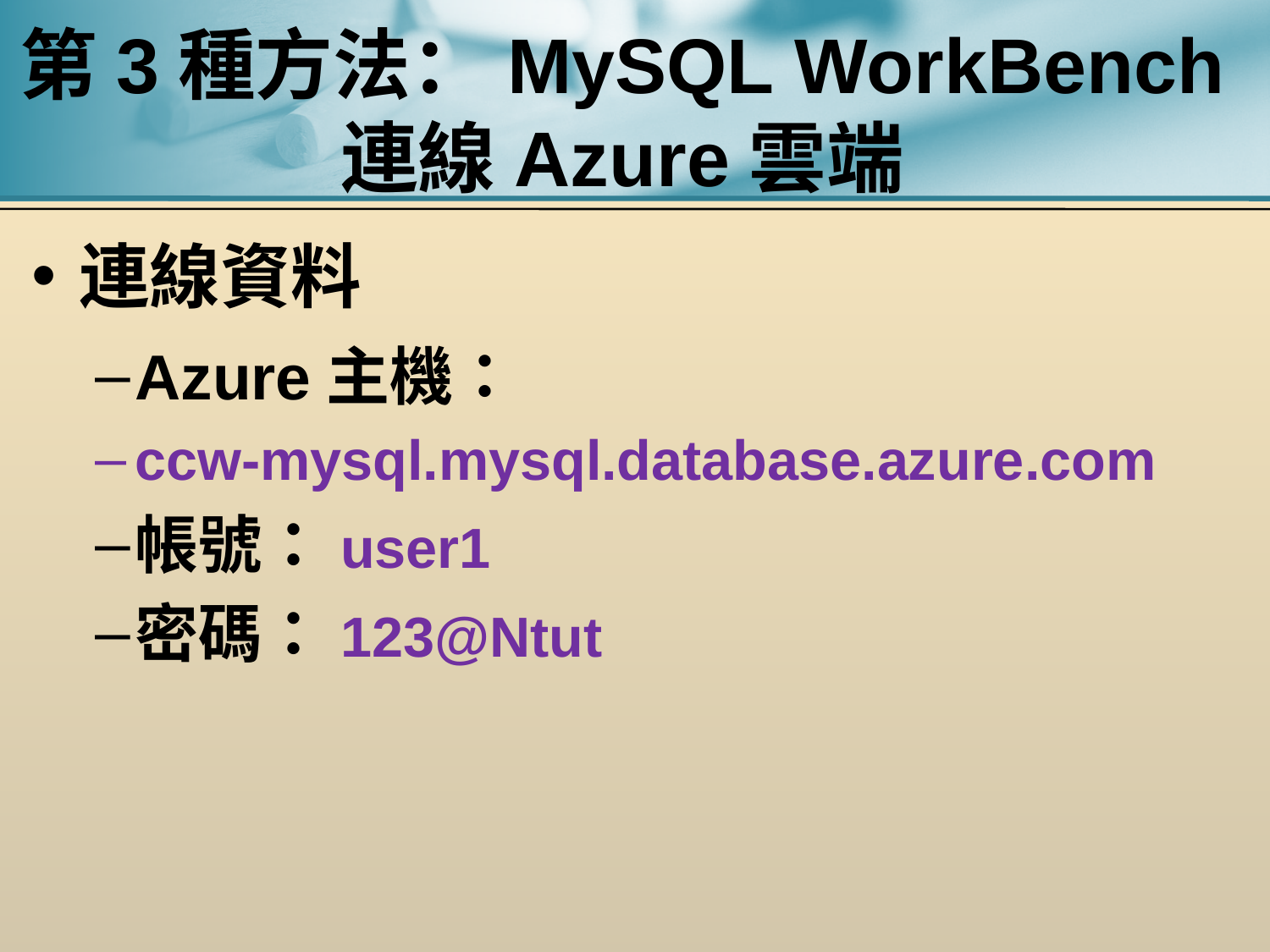

# 第3種方法：MySQL WorkBench 連線Azure雲端
連線資料
Azure主機：
ccw-mysql.mysql.database.azure.com
帳號：user1
密碼：123@Ntut